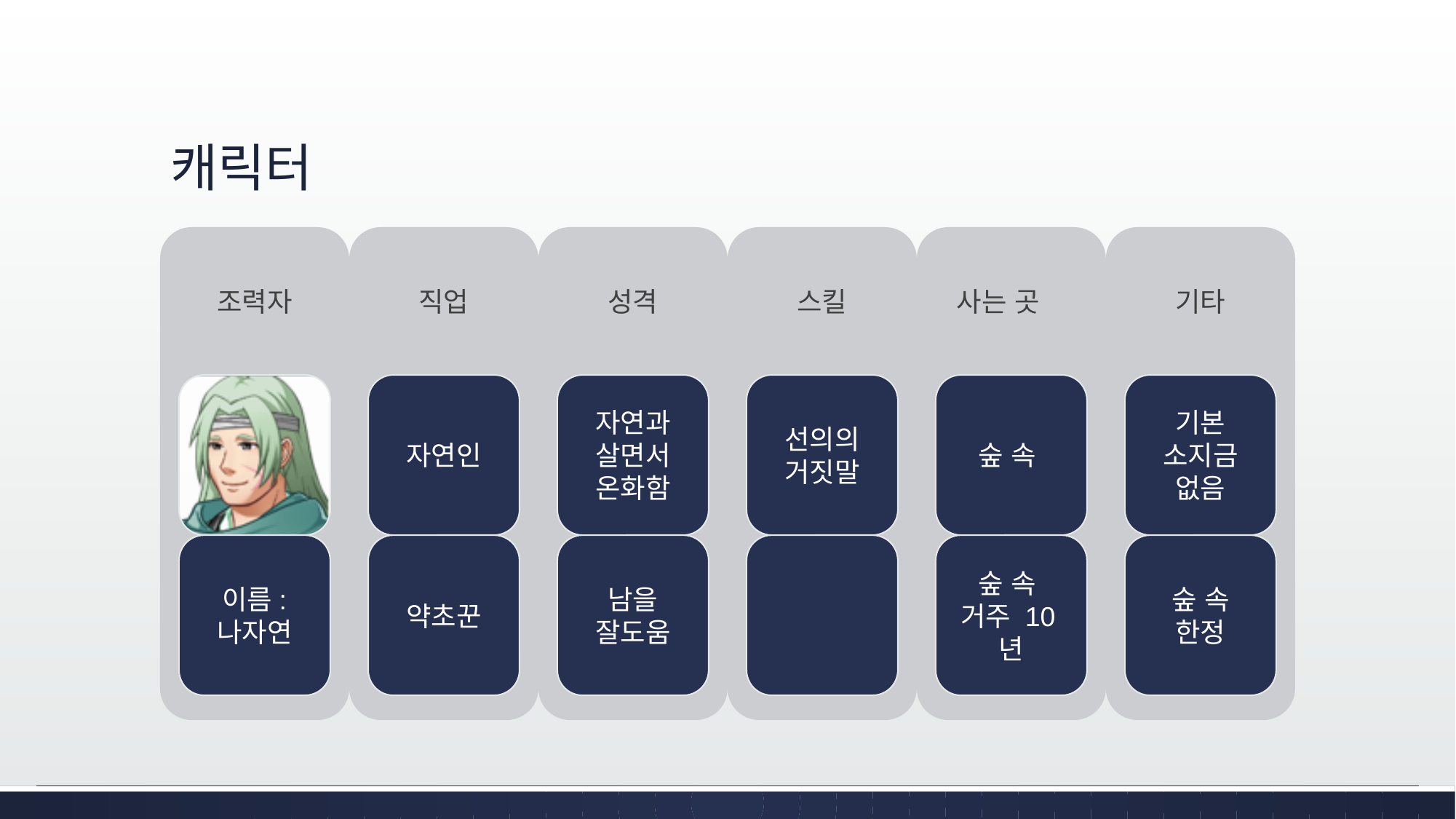

# 캐릭터
조력자
직업
자연인
약초꾼
성격
자연과 살면서
온화함
스킬
이름:
나자연
남을 잘도움
선의의
거짓말
사는 곳
숲 속
숲 속
거주 10년
기타
기본 소지금
없음
숲 속 한정